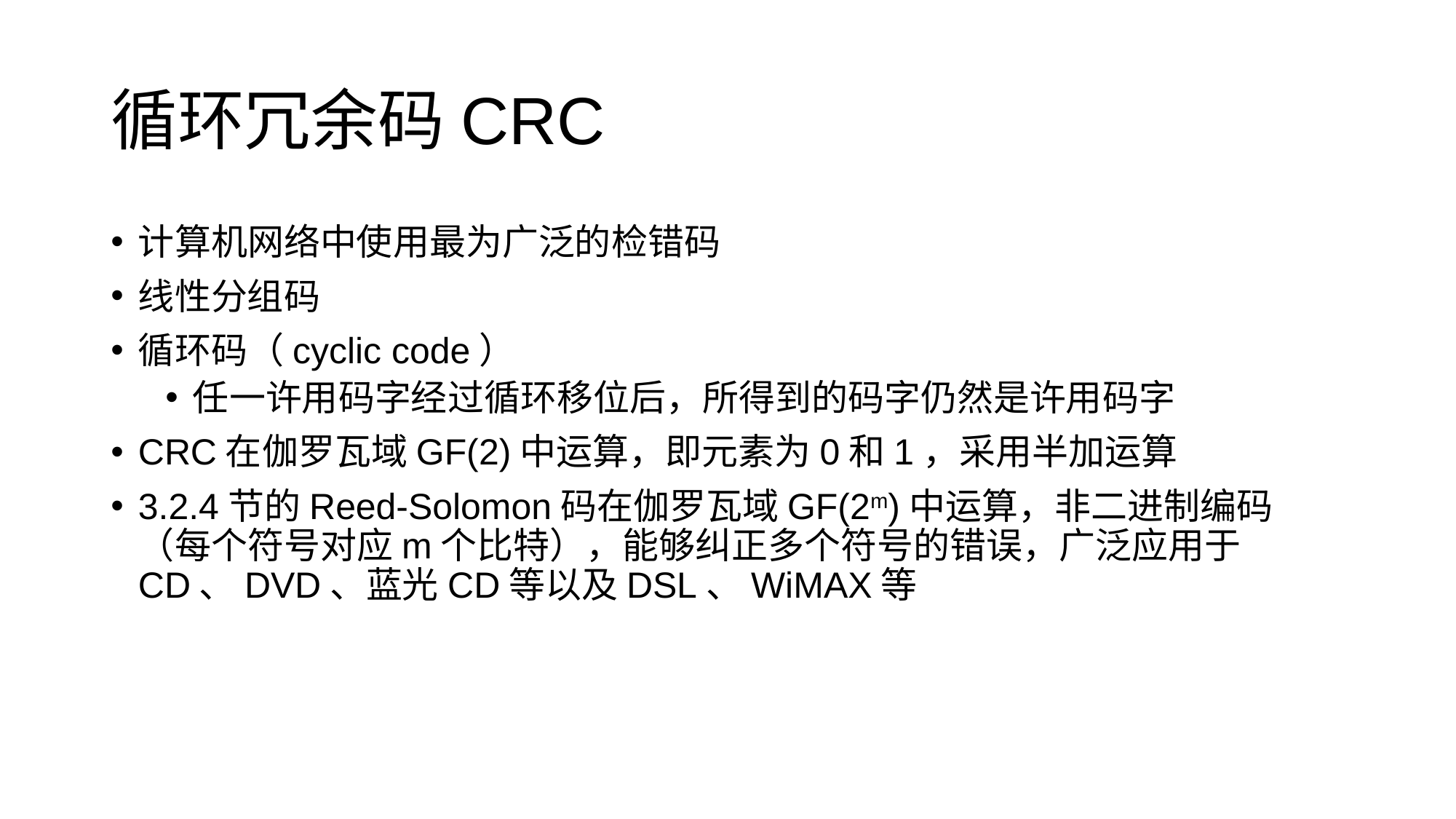

# 循环冗余码CRC
计算机网络中使用最为广泛的检错码
线性分组码
循环码（cyclic code）
任一许用码字经过循环移位后，所得到的码字仍然是许用码字
CRC在伽罗瓦域GF(2)中运算，即元素为0和1，采用半加运算
3.2.4节的Reed-Solomon码在伽罗瓦域GF(2m)中运算，非二进制编码（每个符号对应m个比特），能够纠正多个符号的错误，广泛应用于CD、DVD、蓝光CD等以及DSL、WiMAX等